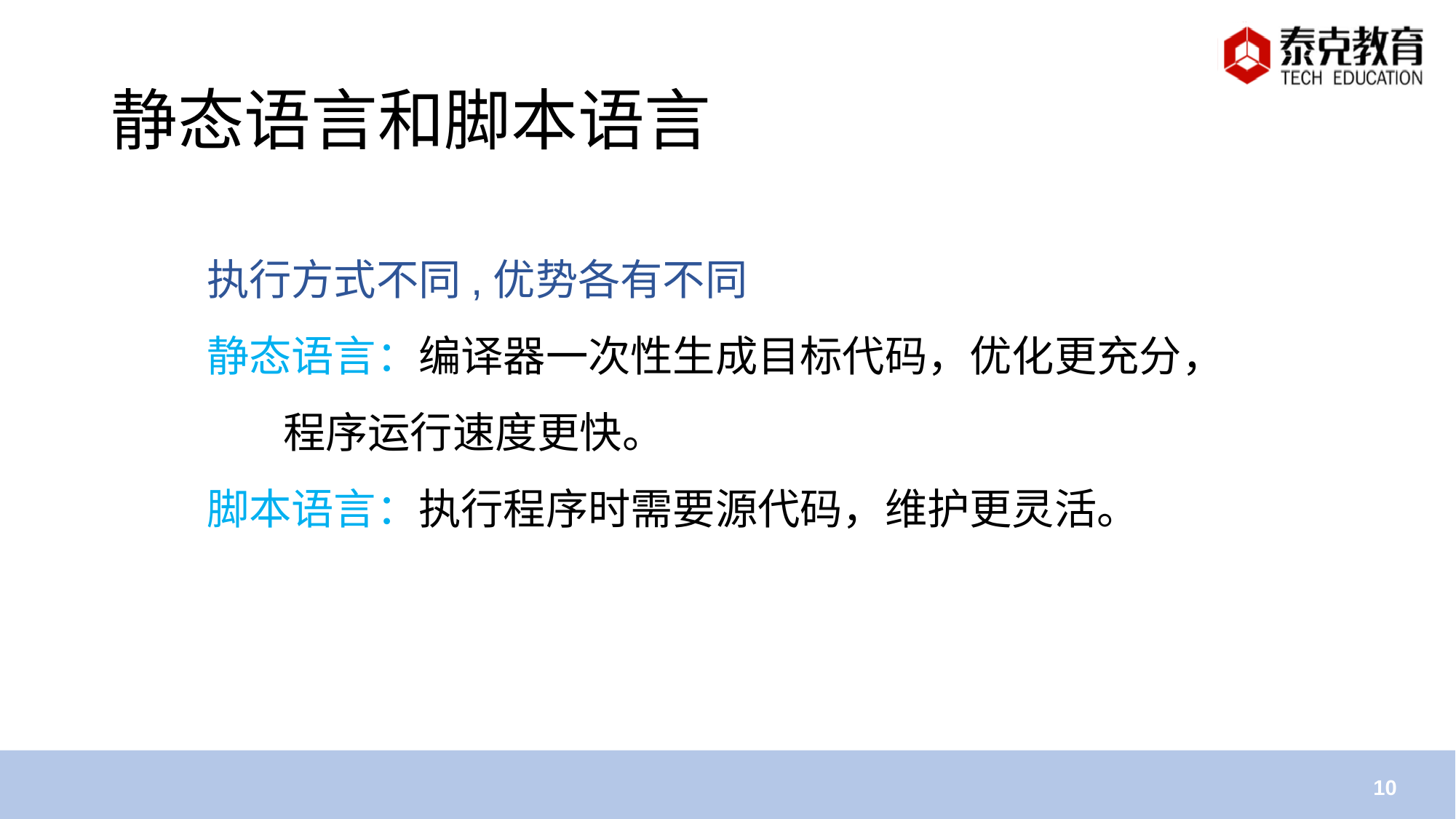

# 静态语言和脚本语言
执行方式不同,优势各有不同
静态语言：编译器一次性生成目标代码，优化更充分，
       程序运行速度更快。
脚本语言：执行程序时需要源代码，维护更灵活。
10